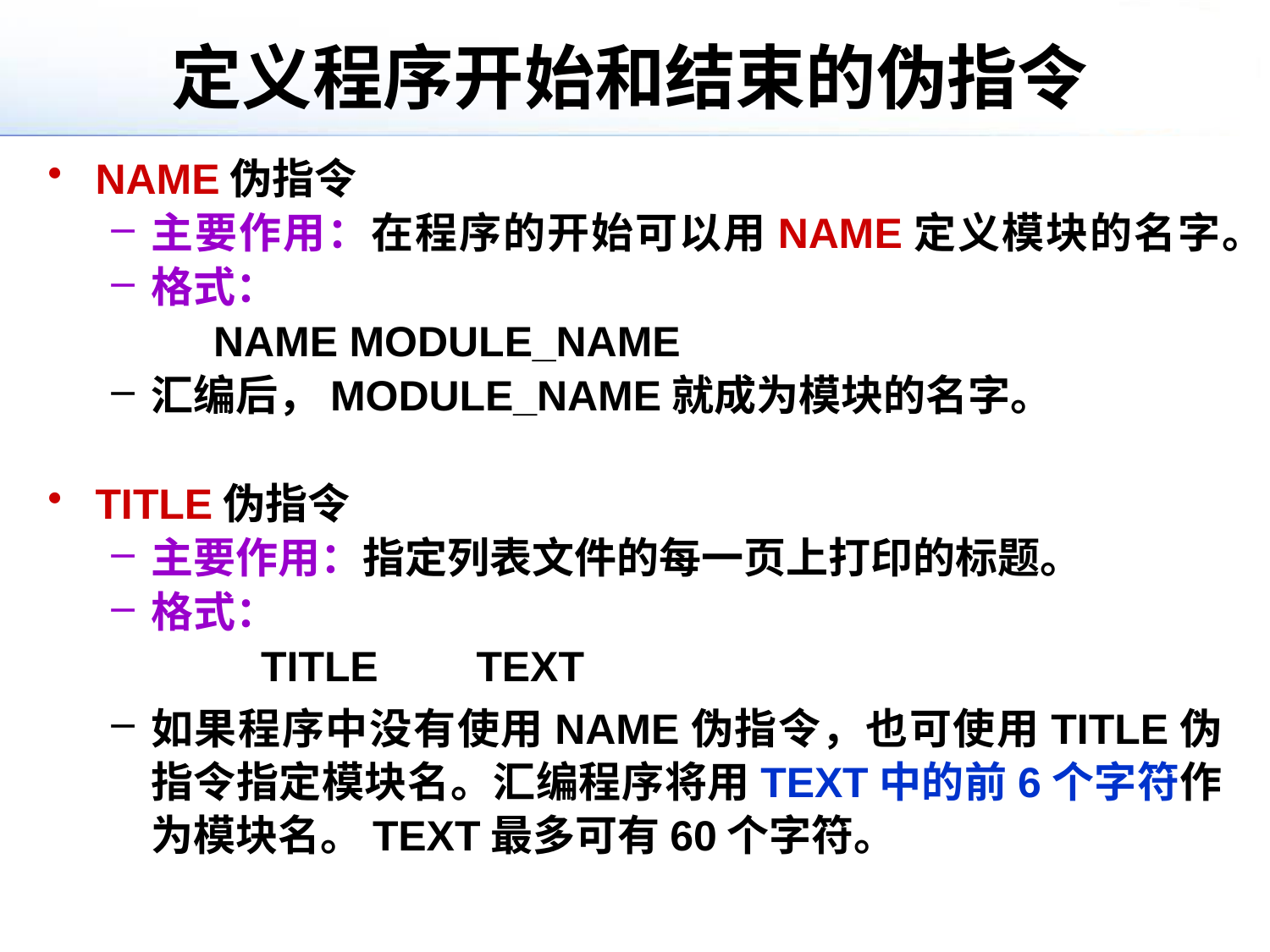

# 定义程序开始和结束的伪指令
NAME伪指令
主要作用：在程序的开始可以用NAME定义模块的名字。
格式：
              NAME	MODULE_NAME
汇编后，MODULE_NAME就成为模块的名字。

TITLE伪指令
主要作用：指定列表文件的每一页上打印的标题。
格式：
                  TITLE	TEXT
如果程序中没有使用NAME伪指令，也可使用TITLE伪指令指定模块名。汇编程序将用TEXT中的前6个字符作为模块名。TEXT最多可有60个字符。